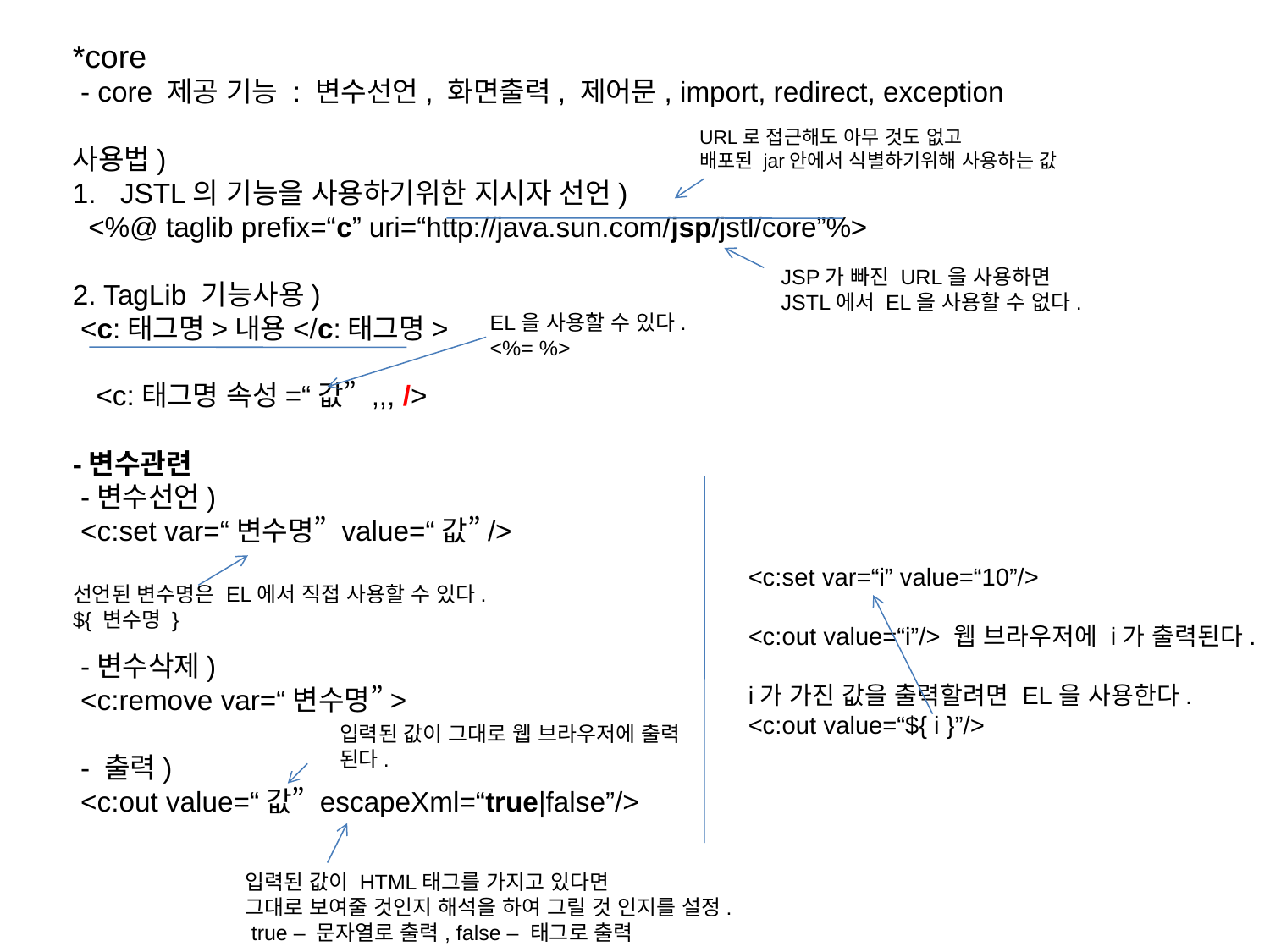

*core
 - core 제공 기능 : 변수선언, 화면출력, 제어문, import, redirect, exception

사용법)
JSTL의 기능을 사용하기위한 지시자 선언)
  <%@ taglib prefix=“c” uri=“http://java.sun.com/jsp/jstl/core”%>

2. TagLib 기능사용)
 <c:태그명>내용</c:태그명>

   <c:태그명 속성=“값” ,,, />

-변수관련
 -변수선언)
 <c:set var=“변수명” value=“값”/>

 -변수삭제)
 <c:remove var=“변수명”>

 - 출력)
 <c:out value=“값” escapeXml=“true|false”/>
URL로 접근해도 아무 것도 없고
배포된 jar안에서 식별하기위해 사용하는 값

JSP가 빠진 URL을 사용하면
JSTL에서 EL을 사용할 수 없다.
EL을 사용할 수 있다.
<%= %>
<c:set var=“i” value=“10”/>

<c:out value=“i”/> 웹 브라우저에 i가 출력된다.

i가 가진 값을 출력할려면 EL을 사용한다.
<c:out value=“${ i }”/>
선언된 변수명은 EL에서 직접 사용할 수 있다.
${ 변수명 }
입력된 값이 그대로 웹 브라우저에 출력
된다.
입력된 값이 HTML태그를 가지고 있다면
그대로 보여줄 것인지 해석을 하여 그릴 것 인지를 설정.
 true – 문자열로 출력, false – 태그로 출력